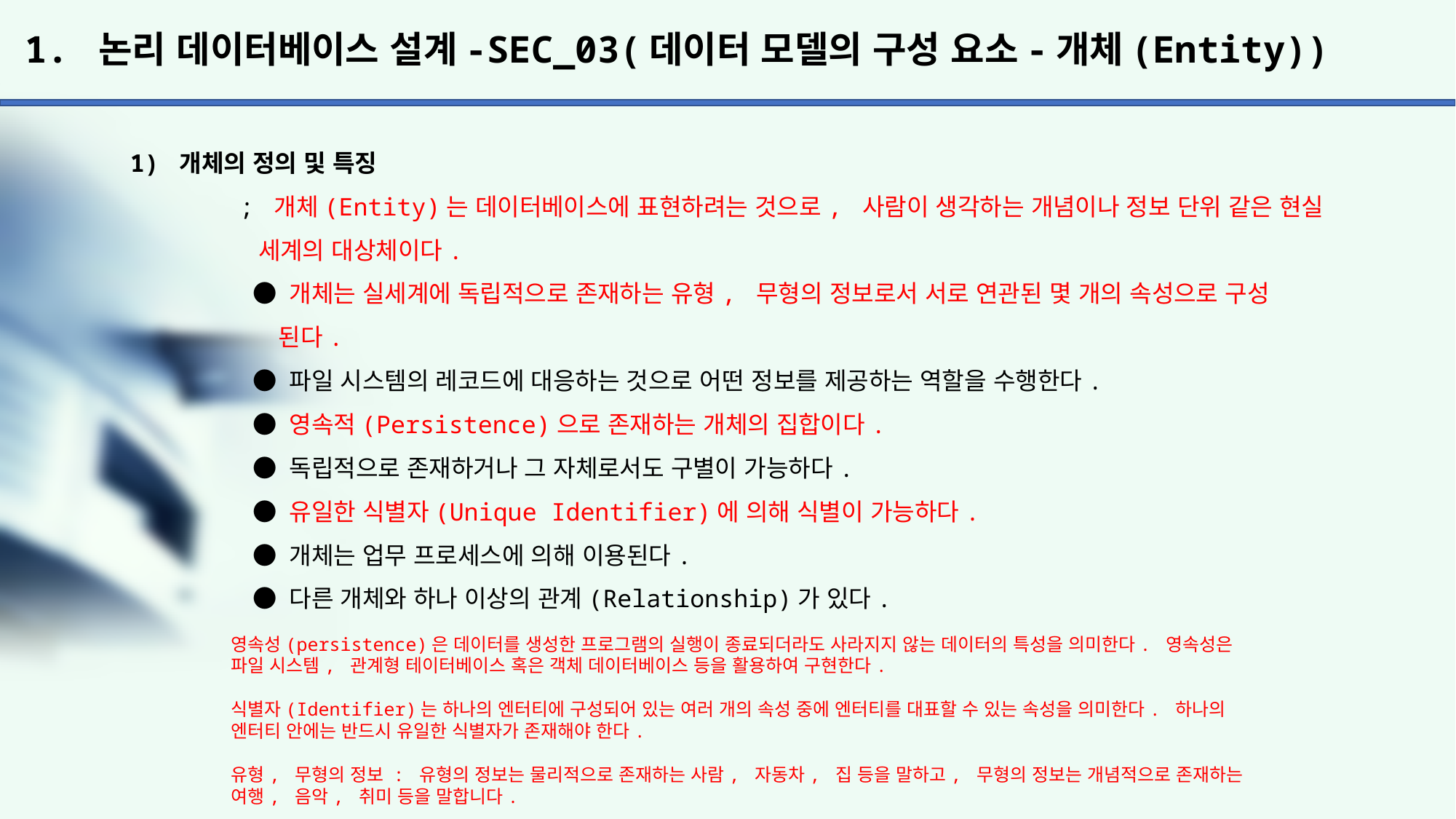

# 1. 논리 데이터베이스 설계-SEC_03(데이터 모델의 구성 요소-개체(Entity))
1) 개체의 정의 및 특징
	; 개체(Entity)는 데이터베이스에 표현하려는 것으로, 사람이 생각하는 개념이나 정보 단위 같은 현실
	  세계의 대상체이다.
	  ● 개체는 실세계에 독립적으로 존재하는 유형, 무형의 정보로서 서로 연관된 몇 개의 속성으로 구성
	     된다.
	  ● 파일 시스템의 레코드에 대응하는 것으로 어떤 정보를 제공하는 역할을 수행한다.
	  ● 영속적(Persistence)으로 존재하는 개체의 집합이다.
	  ● 독립적으로 존재하거나 그 자체로서도 구별이 가능하다.
	  ● 유일한 식별자(Unique Identifier)에 의해 식별이 가능하다.
	  ● 개체는 업무 프로세스에 의해 이용된다.
	  ● 다른 개체와 하나 이상의 관계(Relationship)가 있다.
영속성(persistence)은 데이터를 생성한 프로그램의 실행이 종료되더라도 사라지지 않는 데이터의 특성을 의미한다. 영속성은 파일 시스템, 관계형 테이터베이스 혹은 객체 데이터베이스 등을 활용하여 구현한다.

식별자(Identifier)는 하나의 엔터티에 구성되어 있는 여러 개의 속성 중에 엔터티를 대표할 수 있는 속성을 의미한다. 하나의 엔터티 안에는 반드시 유일한 식별자가 존재해야 한다.

유형, 무형의 정보 : 유형의 정보는 물리적으로 존재하는 사람, 자동차, 집 등을 말하고, 무형의 정보는 개념적으로 존재하는 여행, 음악, 취미 등을 말합니다.